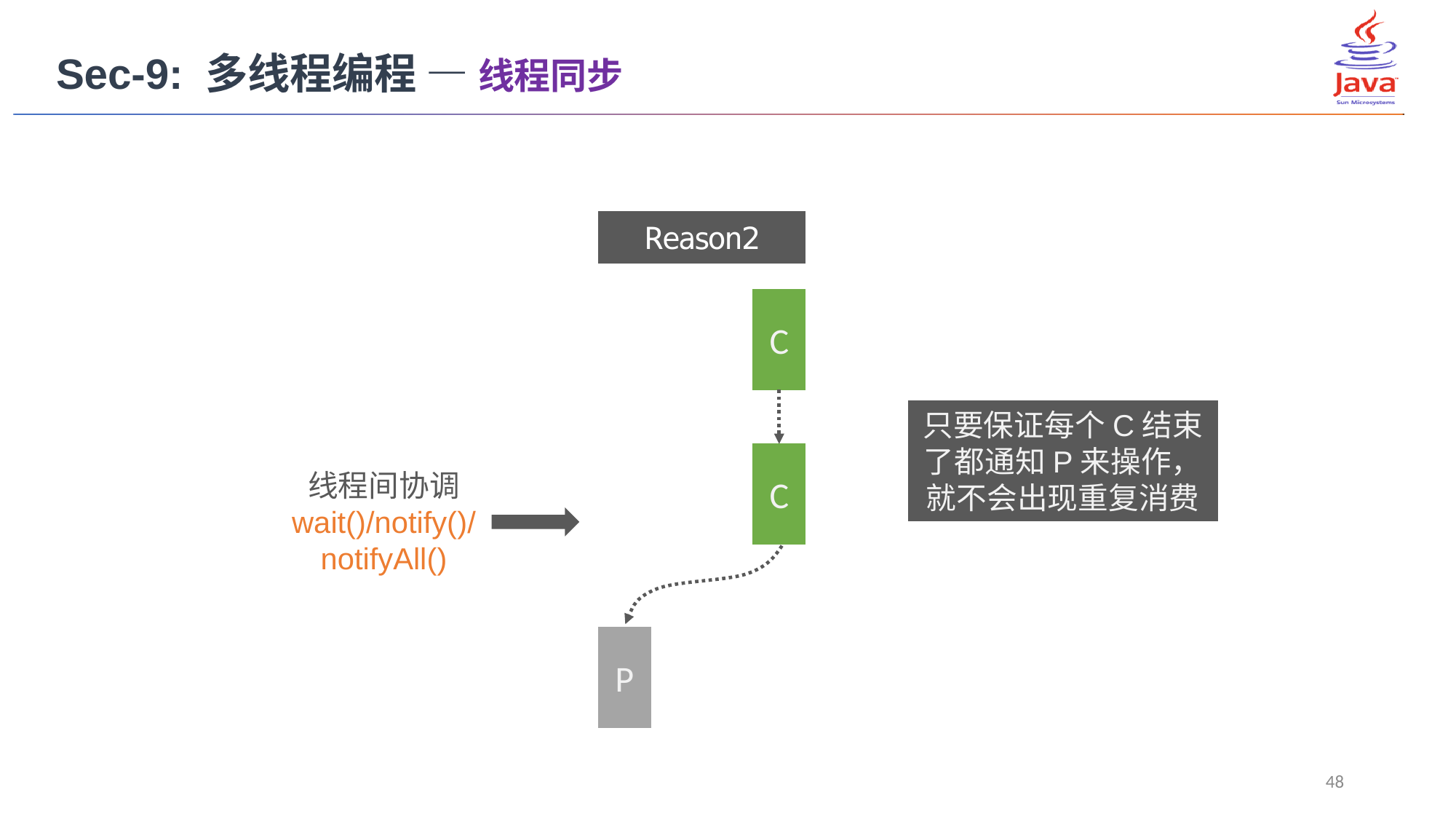

Sec-9: 多线程编程 — 线程同步
Reason2
C
C

P
只要保证每个C结束了都通知P来操作，就不会出现重复消费
线程间协调
wait()/notify()/notifyAll()

48